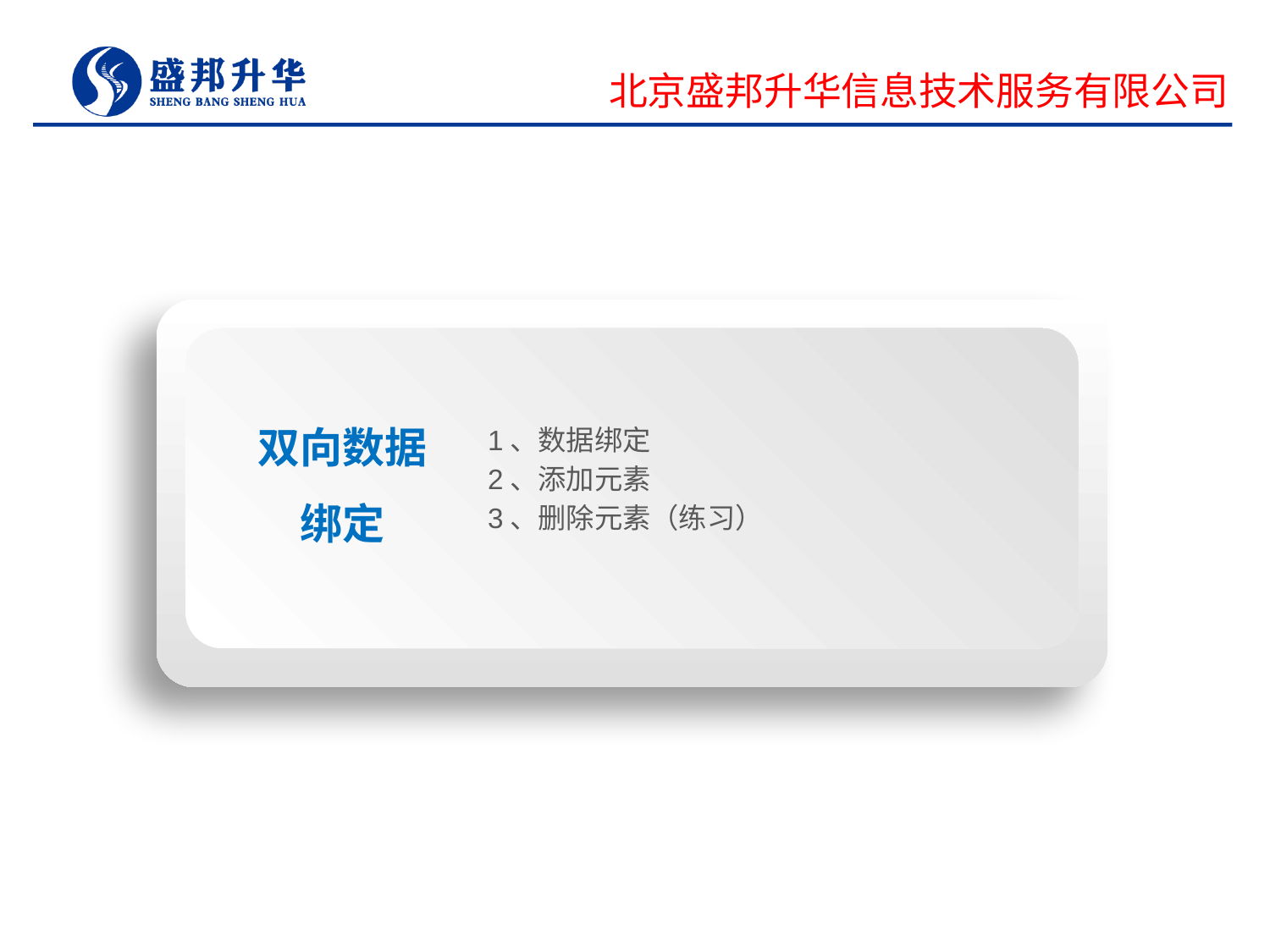

北京盛邦升华信息技术服务有限公司

双向数据绑定
1、数据绑定
2、添加元素
3、删除元素（练习）